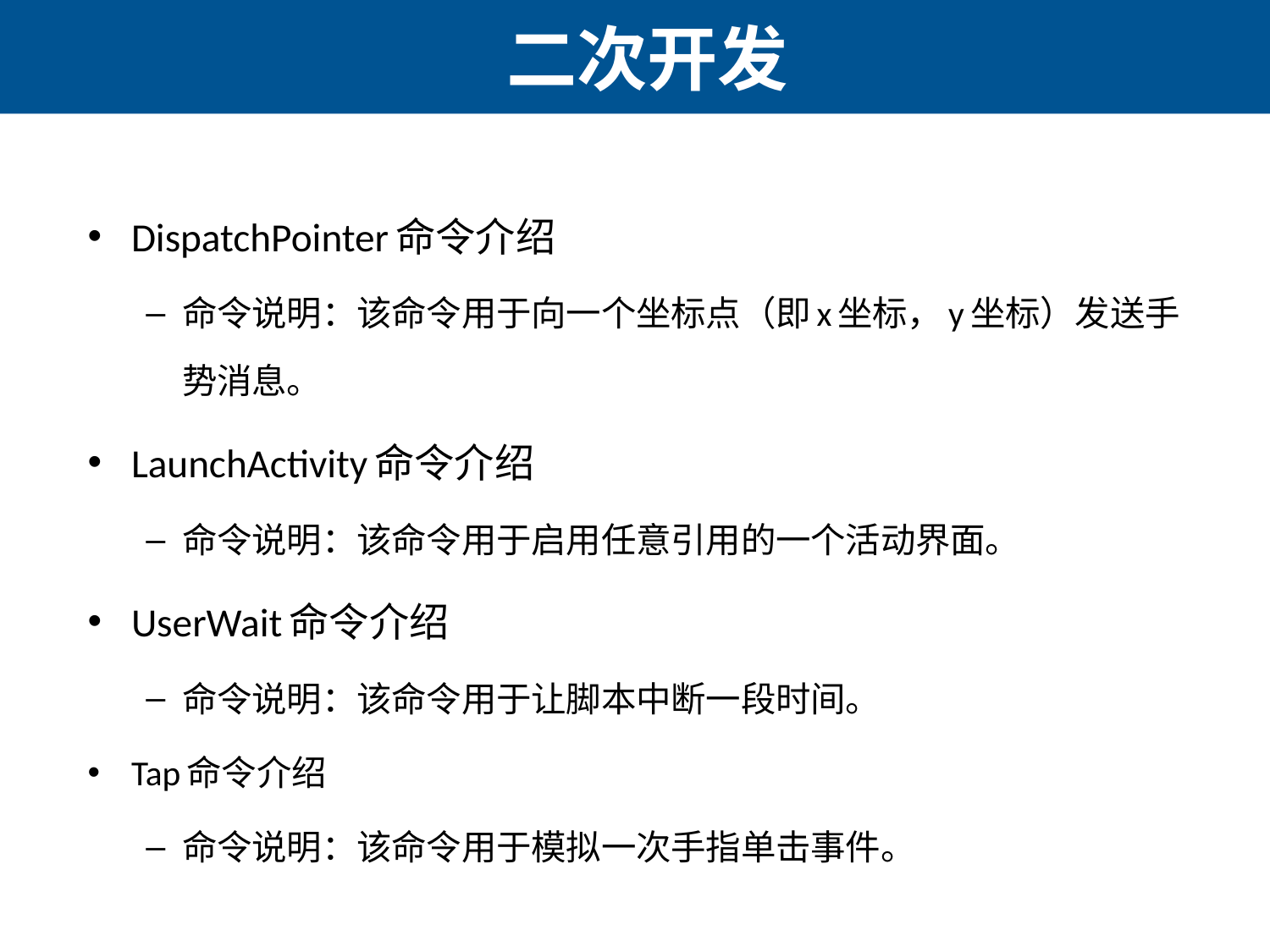

# 二次开发
DispatchPointer命令介绍
命令说明：该命令用于向一个坐标点（即x坐标，y坐标）发送手势消息。
LaunchActivity命令介绍
命令说明：该命令用于启用任意引用的一个活动界面。
UserWait命令介绍
命令说明：该命令用于让脚本中断一段时间。
Tap命令介绍
命令说明：该命令用于模拟一次手指单击事件。